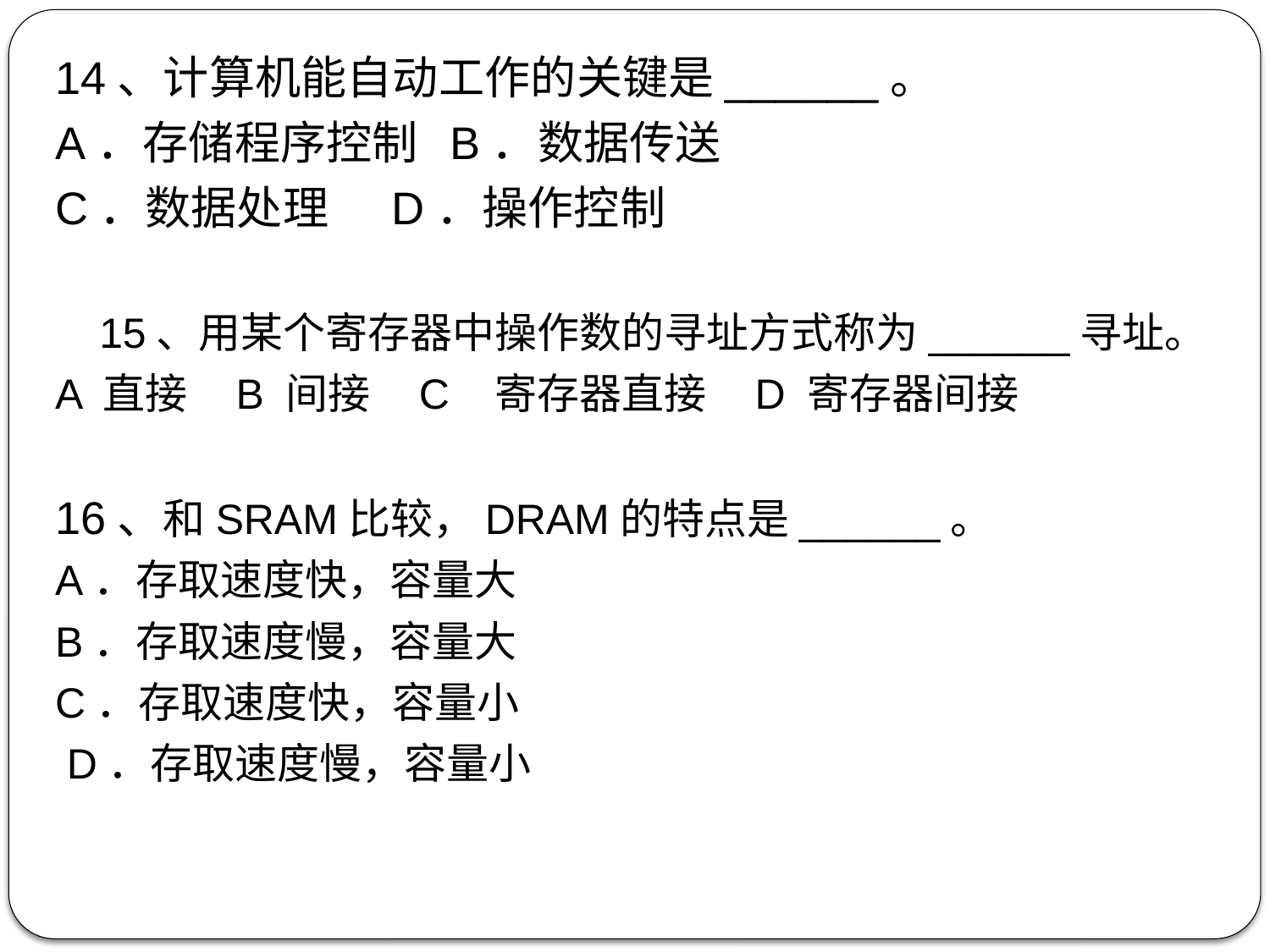

#
14、计算机能自动工作的关键是______。
A．存储程序控制  B．数据传送
C．数据处理     D．操作控制

15、用某个寄存器中操作数的寻址方式称为______寻址。
A 直接    B 间接    C   寄存器直接    D 寄存器间接

16、和SRAM比较，DRAM的特点是______。
A．存取速度快，容量大
B．存取速度慢，容量大
C．存取速度快，容量小
 D．存取速度慢，容量小